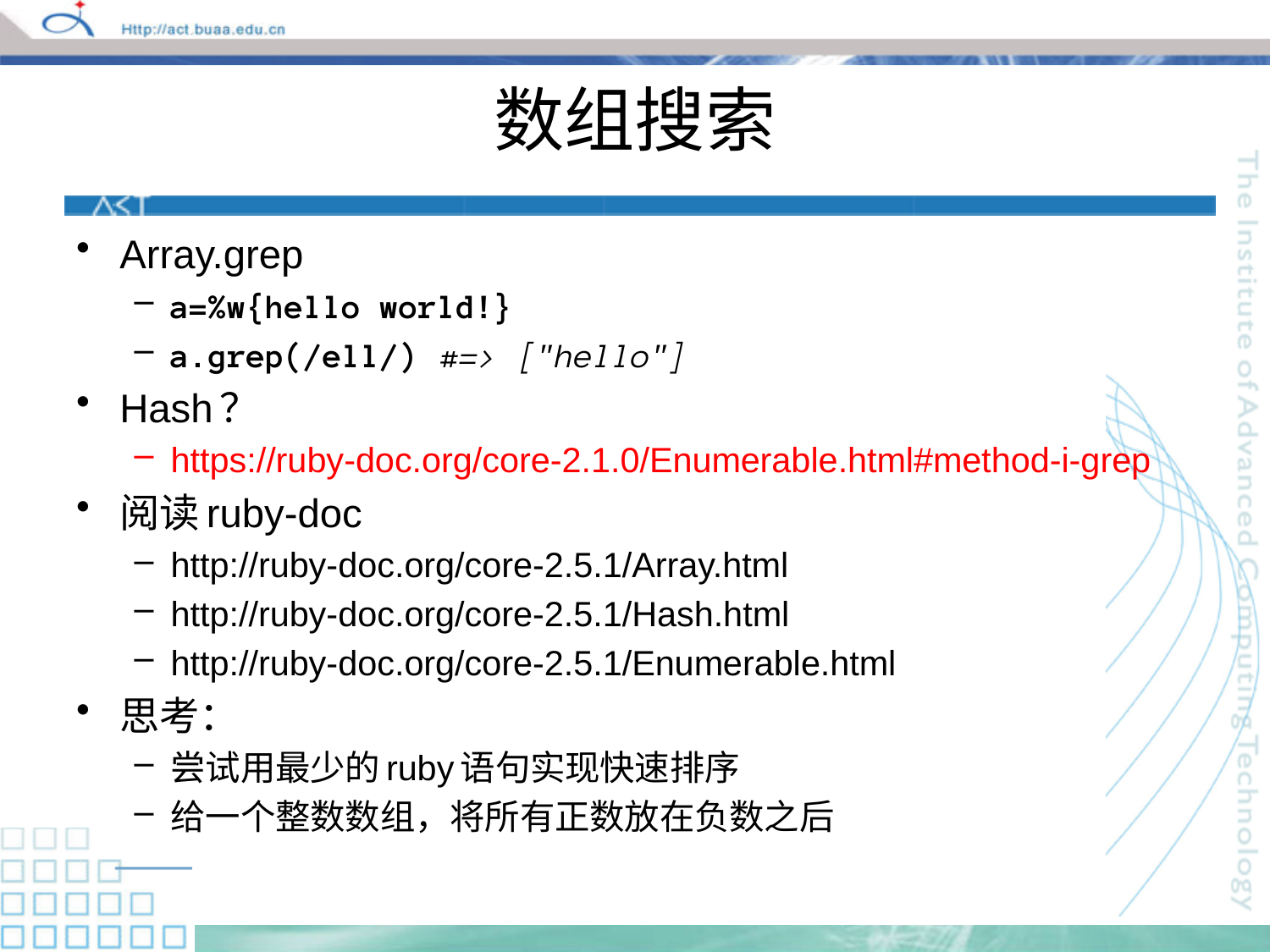

# 数组搜索
Array.grep
a=%w{hello world!}
a.grep(/ell/)			#=> ["hello"]
Hash？
https://ruby-doc.org/core-2.1.0/Enumerable.html#method-i-grep
阅读ruby-doc
http://ruby-doc.org/core-2.5.1/Array.html
http://ruby-doc.org/core-2.5.1/Hash.html
http://ruby-doc.org/core-2.5.1/Enumerable.html
思考：
尝试用最少的ruby语句实现快速排序
给一个整数数组，将所有正数放在负数之后